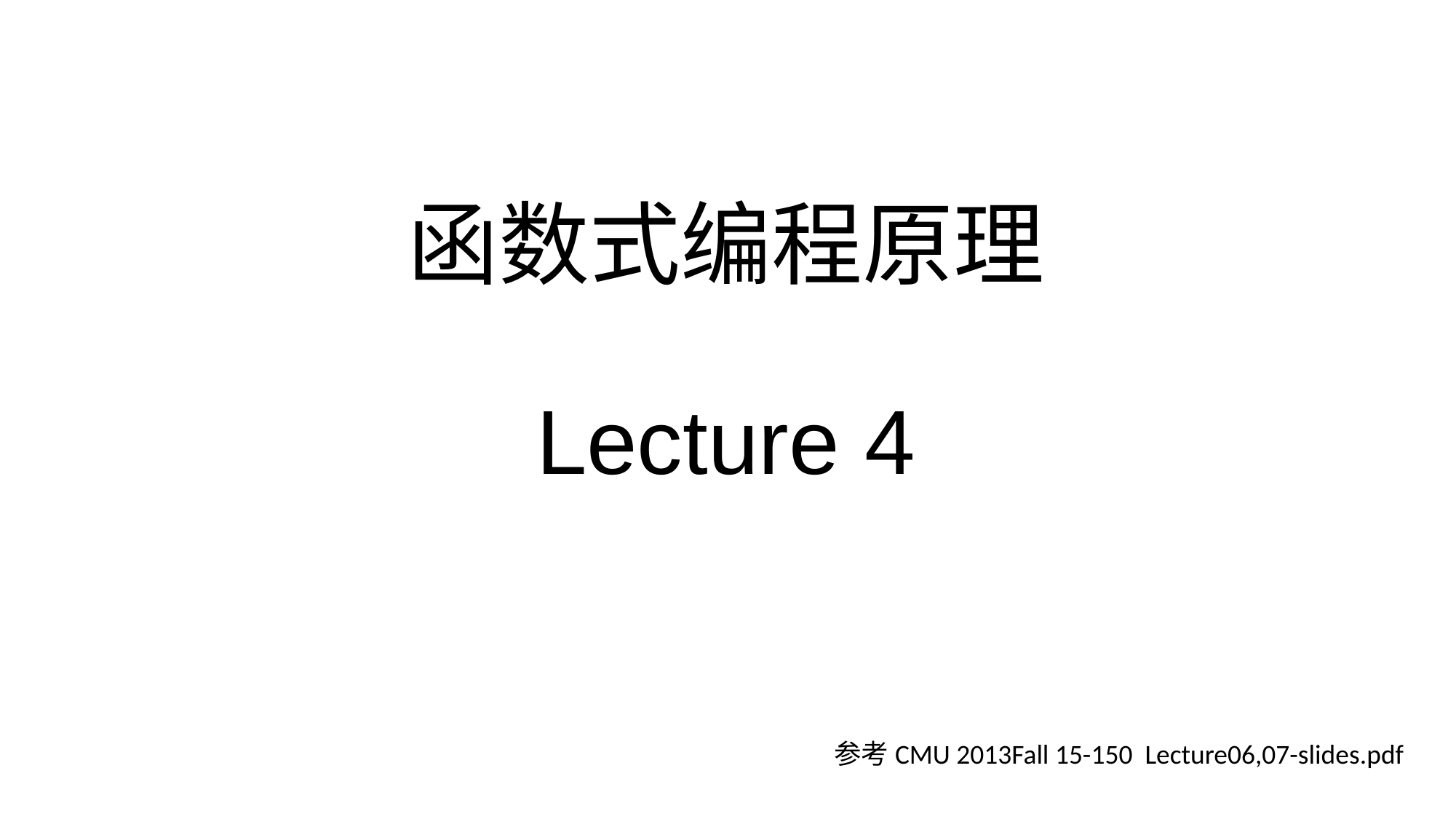

# 函数式编程原理 Lecture 4
参考CMU 2013Fall 15-150  Lecture06,07-slides.pdf